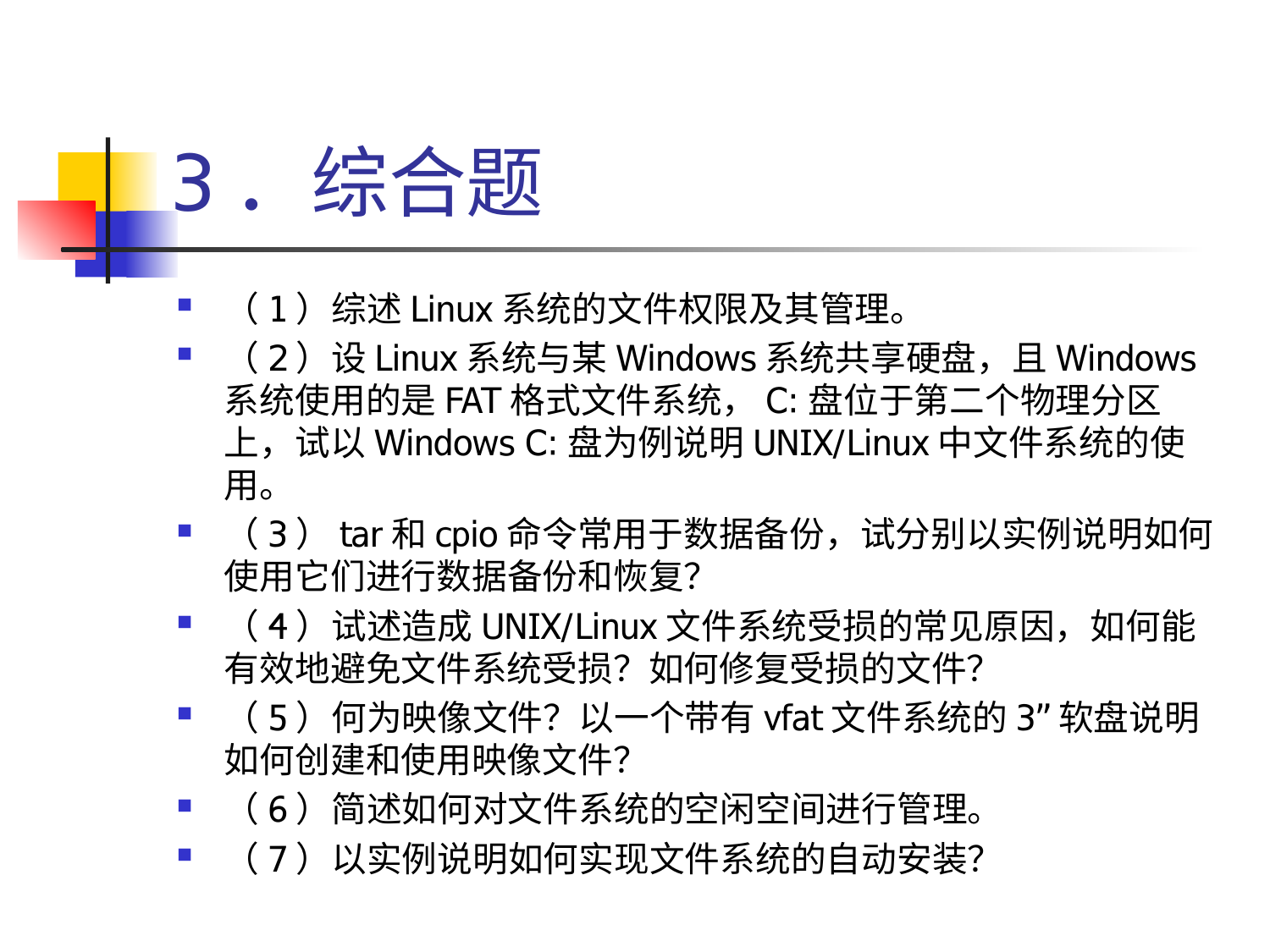

# 3．综合题
（1）综述Linux系统的文件权限及其管理。
（2）设Linux系统与某Windows系统共享硬盘，且Windows系统使用的是FAT格式文件系统，C:盘位于第二个物理分区上，试以Windows C:盘为例说明UNIX/Linux中文件系统的使用。
（3）tar和cpio命令常用于数据备份，试分别以实例说明如何使用它们进行数据备份和恢复？
（4）试述造成UNIX/Linux文件系统受损的常见原因，如何能有效地避免文件系统受损？如何修复受损的文件？
（5）何为映像文件？以一个带有vfat文件系统的3”软盘说明如何创建和使用映像文件？
（6）简述如何对文件系统的空闲空间进行管理。
（7）以实例说明如何实现文件系统的自动安装？